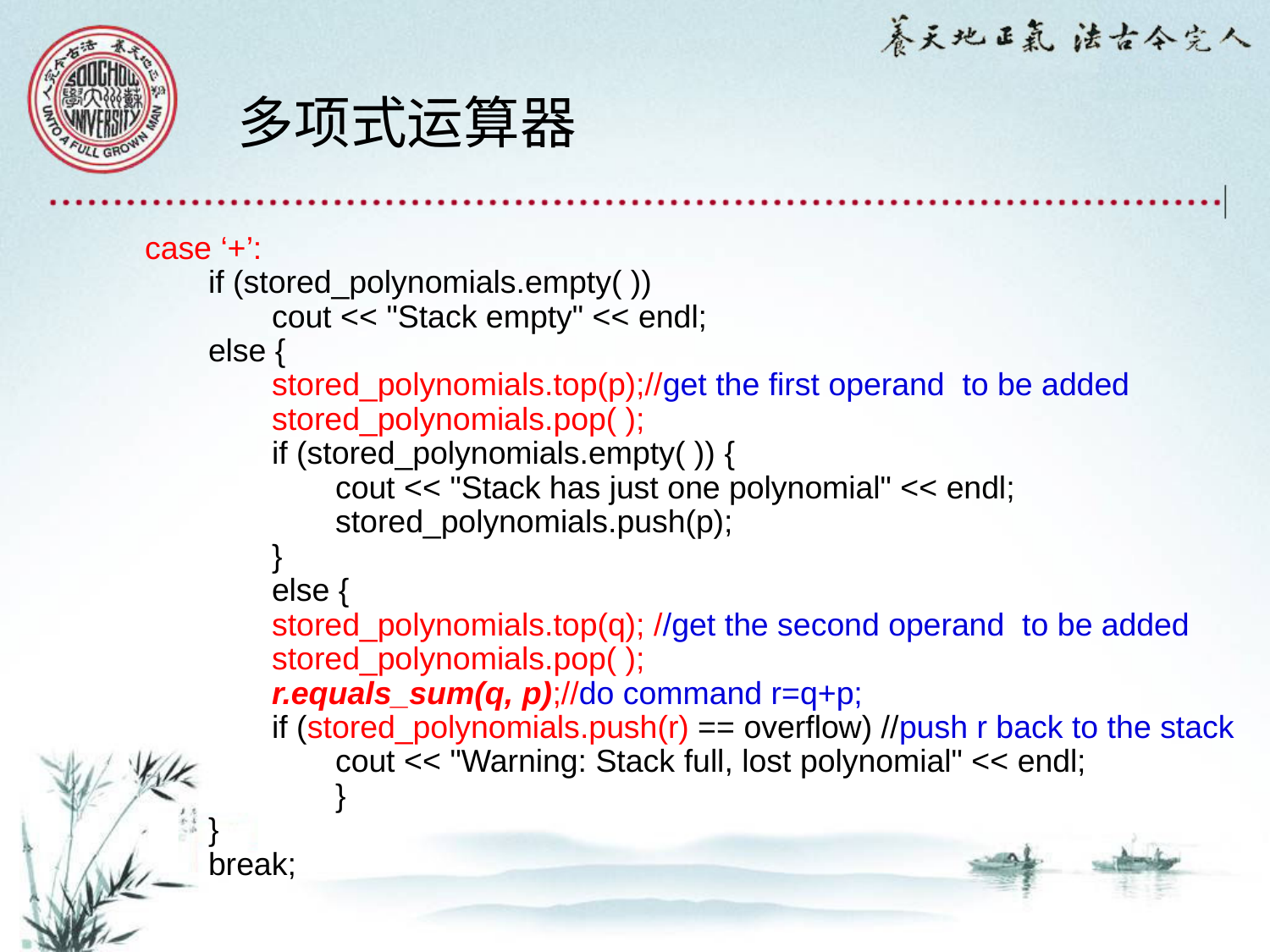

# 多项式运算器

case ‘+’:
if (stored_polynomials.empty( ))
cout << "Stack empty" << endl;
else {
stored_polynomials.top(p);//get the first operand  to be added
stored_polynomials.pop( );
if (stored_polynomials.empty( )) {
cout << "Stack has just one polynomial" << endl;
stored_polynomials.push(p);
}
else {
stored_polynomials.top(q); //get the second operand  to be added
stored_polynomials.pop( );
r.equals_sum(q, p);//do command r=q+p;
if (stored_polynomials.push(r) == overflow) //push r back to the stack
cout << "Warning: Stack full, lost polynomial" << endl;
}
}
break;